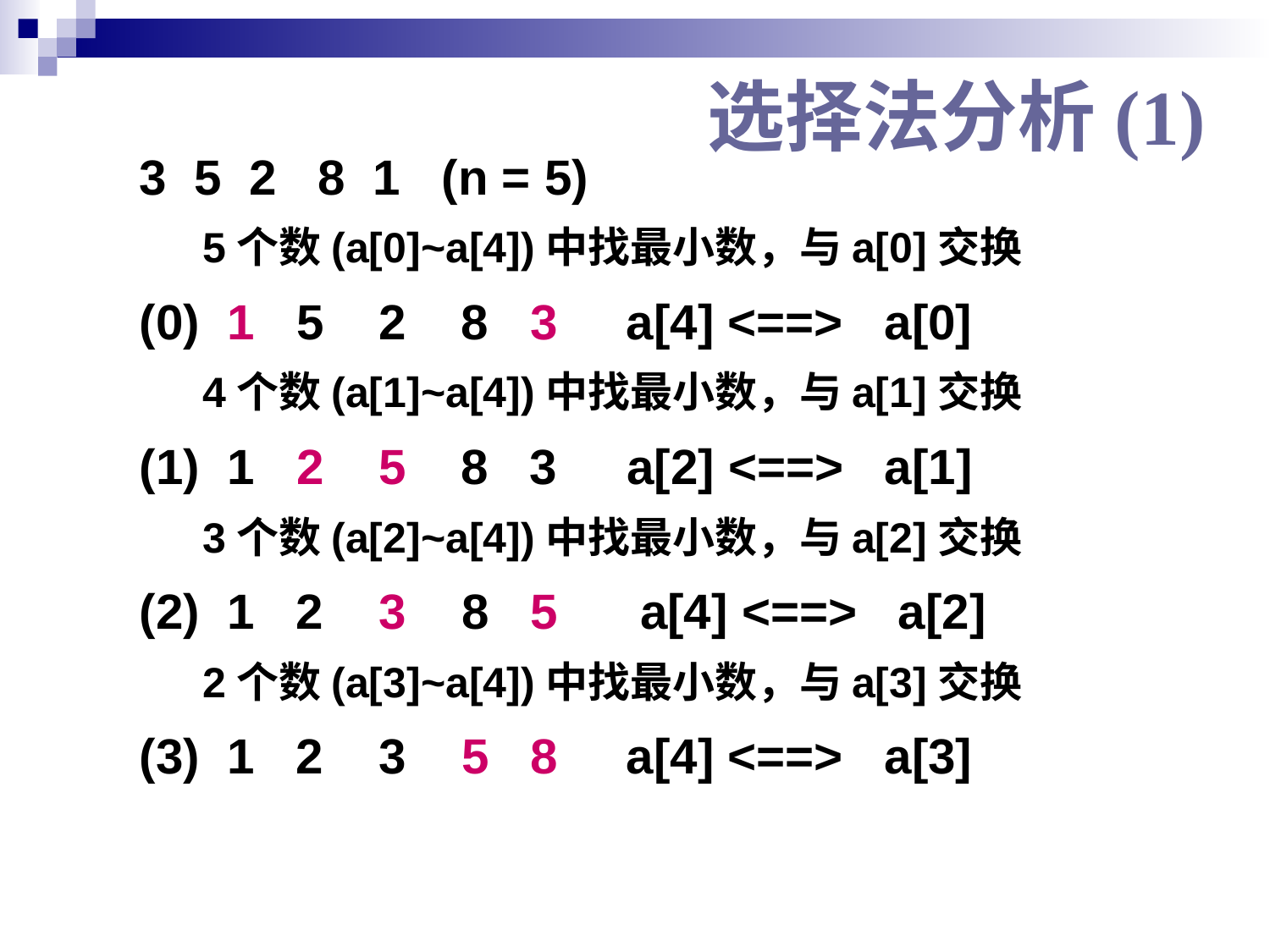

# 选择法分析(1)
3  5  2   8  1   (n = 5)
5个数(a[0]~a[4])中找最小数，与a[0]交换
(0)  1   5    2    8   3     a[4] <==>   a[0]
4个数(a[1]~a[4])中找最小数，与a[1]交换
(1)  1   2    5    8   3     a[2] <==>   a[1]
3个数(a[2]~a[4])中找最小数，与a[2]交换
(2)  1   2    3    8   5      a[4] <==>   a[2]
2个数(a[3]~a[4])中找最小数，与a[3]交换
(3)  1   2    3    5   8     a[4] <==>   a[3]